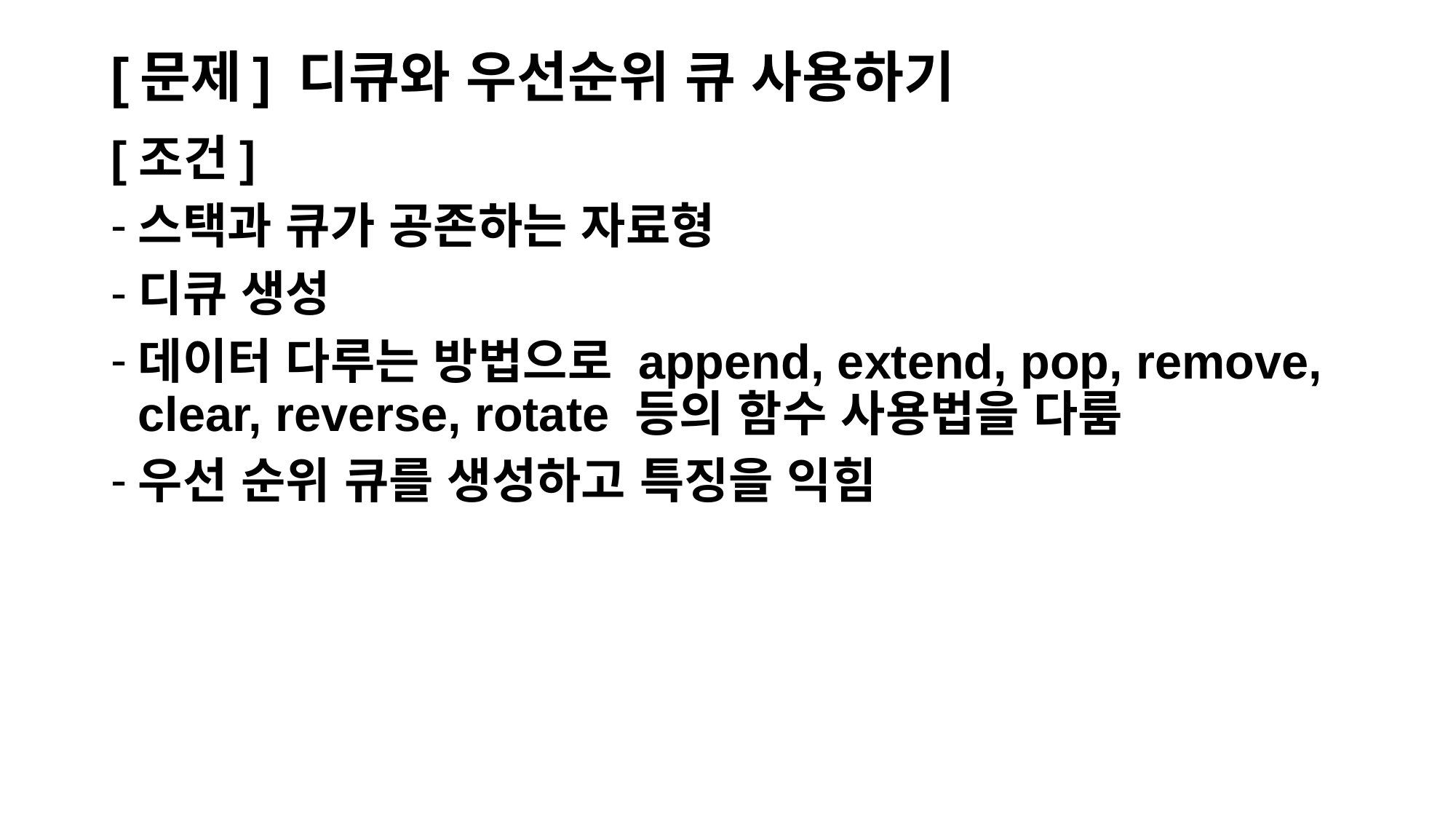

# [문제] 디큐와 우선순위 큐 사용하기
[조건]
스택과 큐가 공존하는 자료형
디큐 생성
데이터 다루는 방법으로 append, extend, pop, remove, clear, reverse, rotate 등의 함수 사용법을 다룸
우선 순위 큐를 생성하고 특징을 익힘